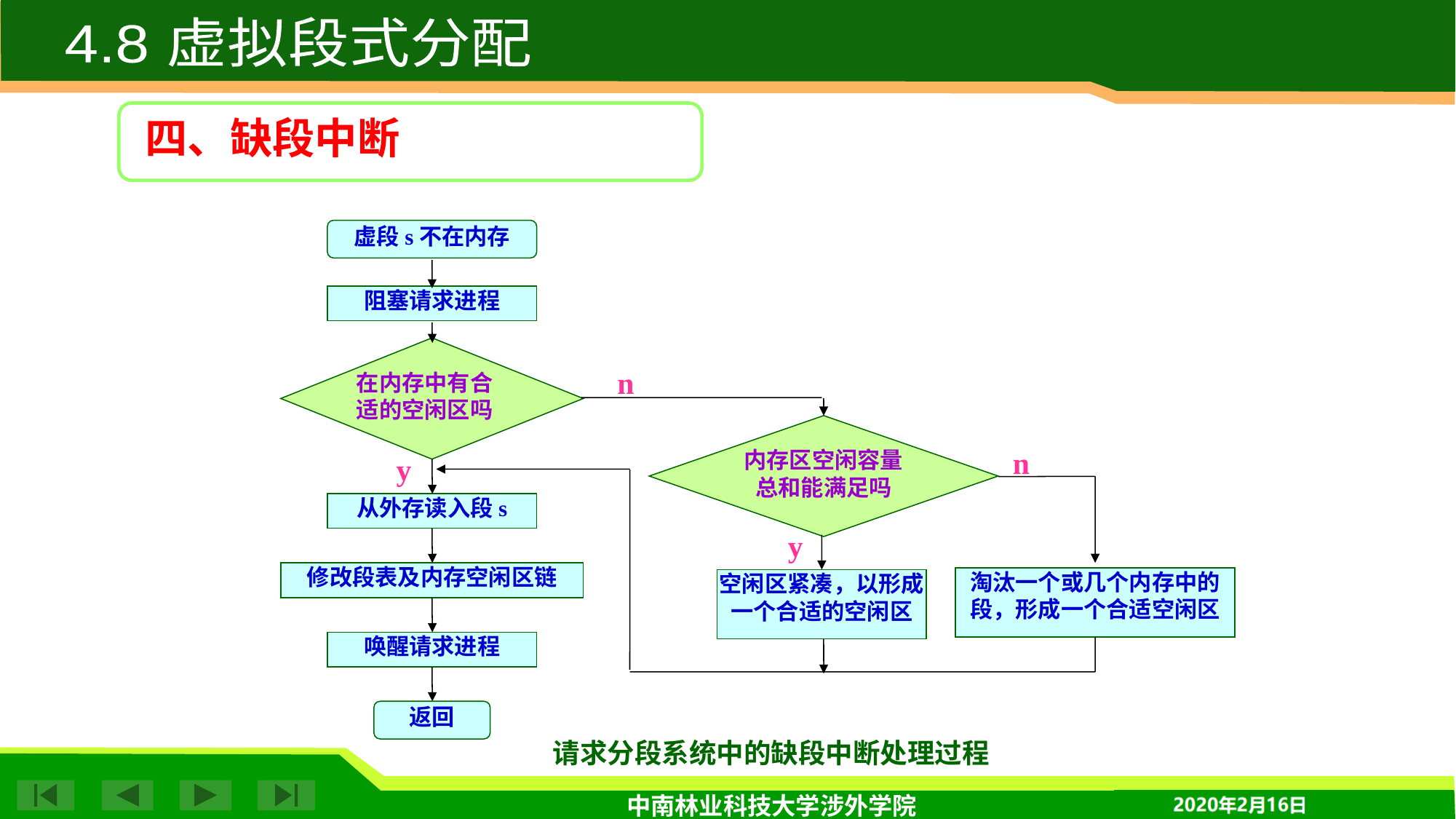

4.8 虚拟段式分配

四、缺段中断

虚段s不在内存

阻塞请求进程

在内存中有合适的空闲区吗
n

内存区空闲容量总和能满足吗
n
y

从外存读入段s
y

修改段表及内存空闲区链
淘汰一个或几个内存中的段，形成一个合适空闲区
空闲区紧凑，以形成一个合适的空闲区

唤醒请求进程

返回
请求分段系统中的缺段中断处理过程